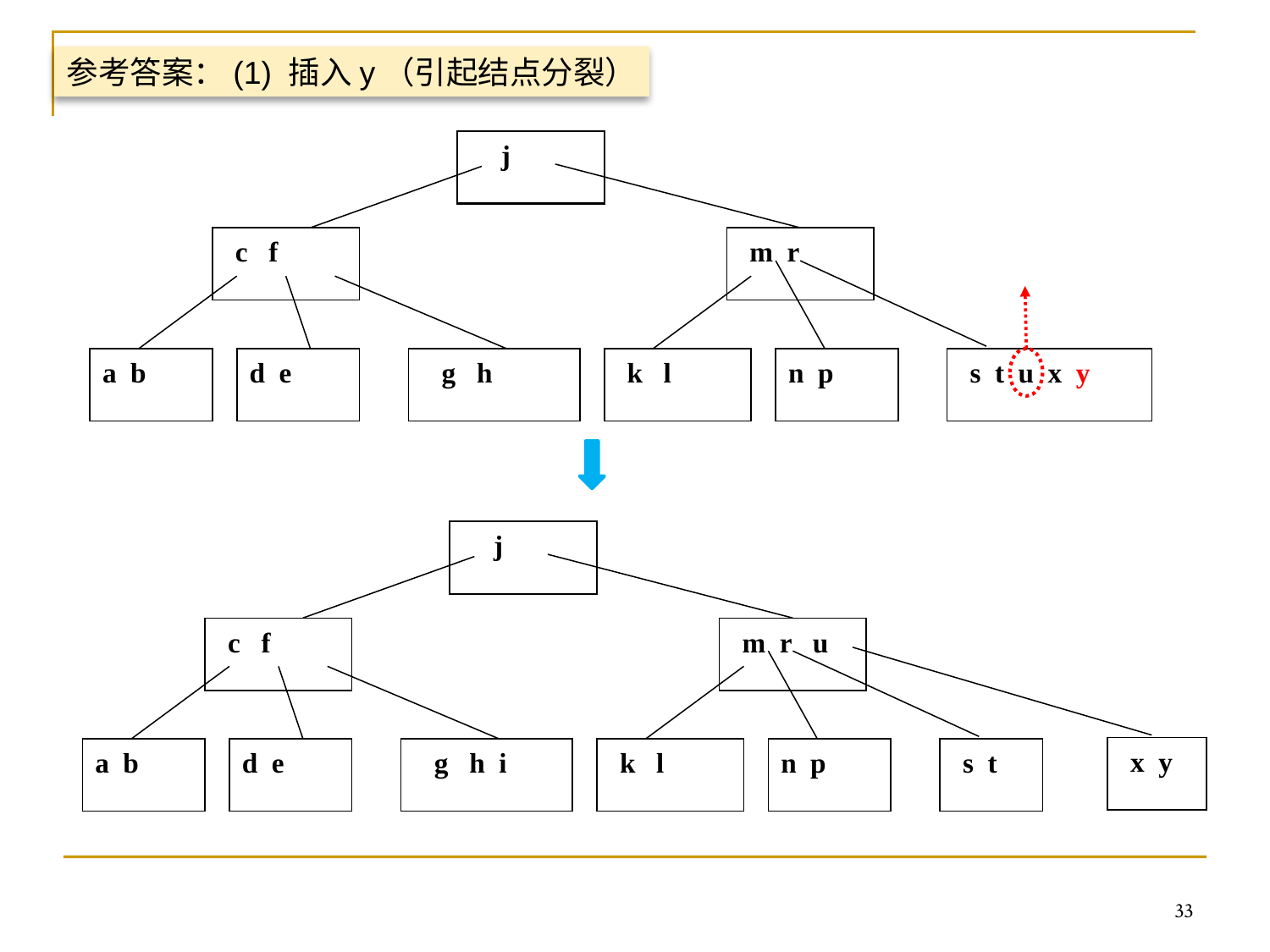

参考答案：(1) 插入y（引起结点分裂）
j

c   f
m  r

a  b
d  e
g   h
k   l
n  p
s  t  u  x  y

j

c   f
m  r   u

x  y
a  b
d  e
g   h  i
k   l
n  p
s  t
33